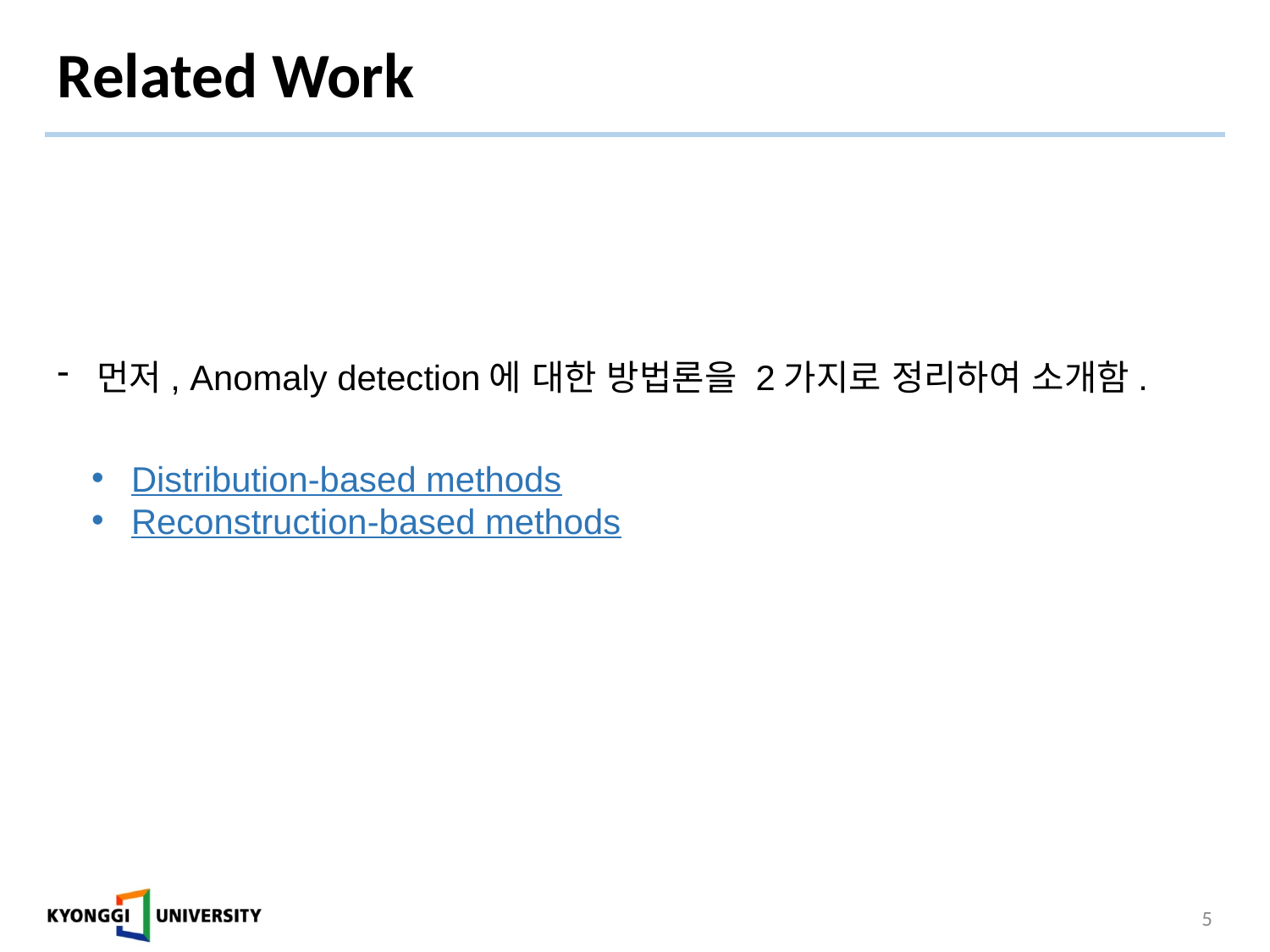

# Related Work
먼저, Anomaly detection에 대한 방법론을 2가지로 정리하여 소개함.

Distribution-based methods
Reconstruction-based methods
5